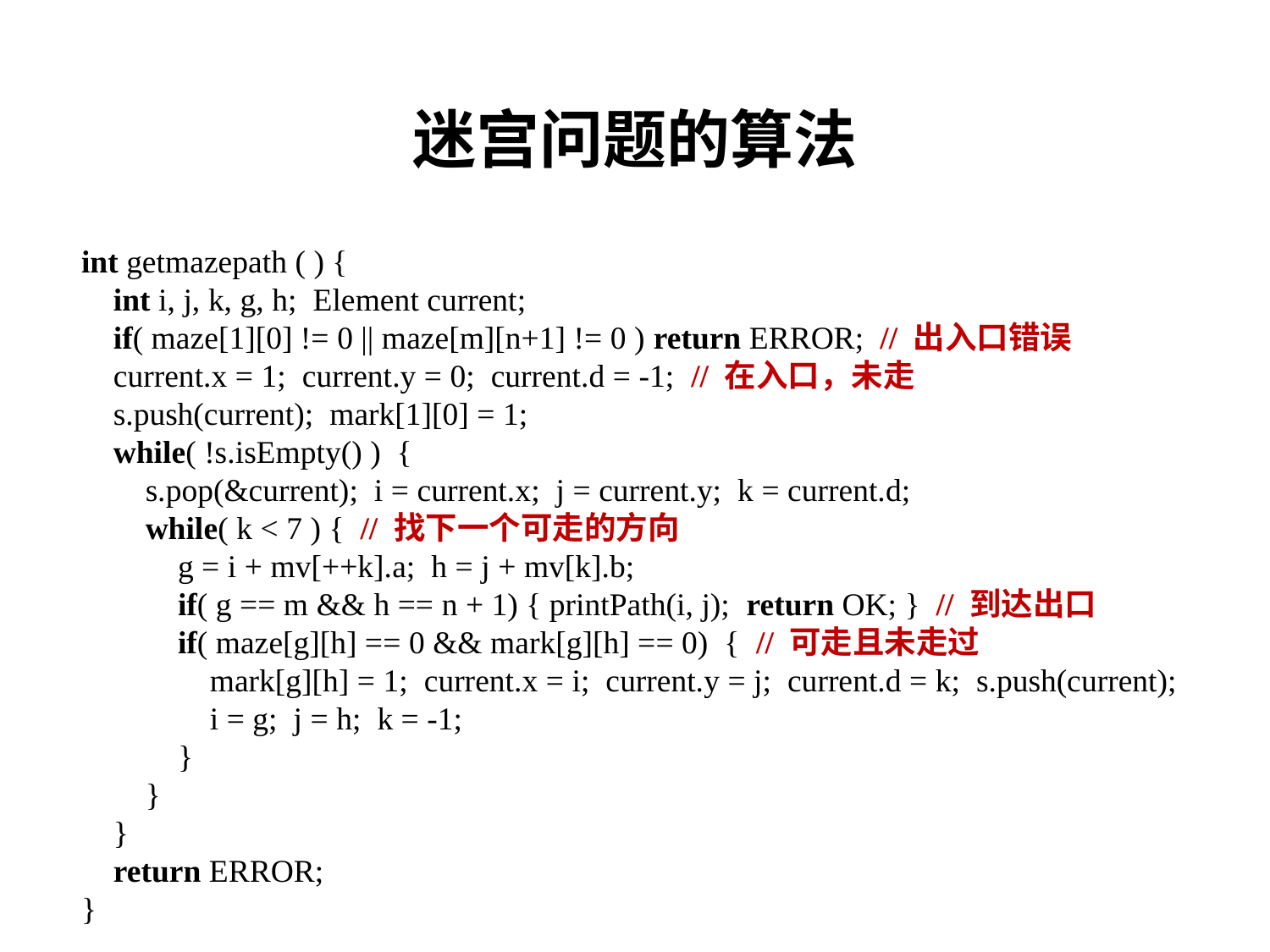

# 迷宫问题的算法
int getmazepath ( ) {
    int i, j, k, g, h;  Element current;
    if( maze[1][0] != 0 || maze[m][n+1] != 0 ) return ERROR;  // 出入口错误
    current.x = 1;  current.y = 0;  current.d = -1;  // 在入口，未走
    s.push(current);  mark[1][0] = 1;
    while( !s.isEmpty() )  {
        s.pop(&current);  i = current.x;  j = current.y;  k = current.d;
        while( k < 7 ) {  // 找下一个可走的方向
            g = i + mv[++k].a;  h = j + mv[k].b;
            if( g == m && h == n + 1) { printPath(i, j);  return OK; }  // 到达出口
            if( maze[g][h] == 0 && mark[g][h] == 0)  {  // 可走且未走过
                mark[g][h] = 1;  current.x = i;  current.y = j;  current.d = k;  s.push(current);
                i = g;  j = h;  k = -1;
            }
        }
    }
    return ERROR;
}